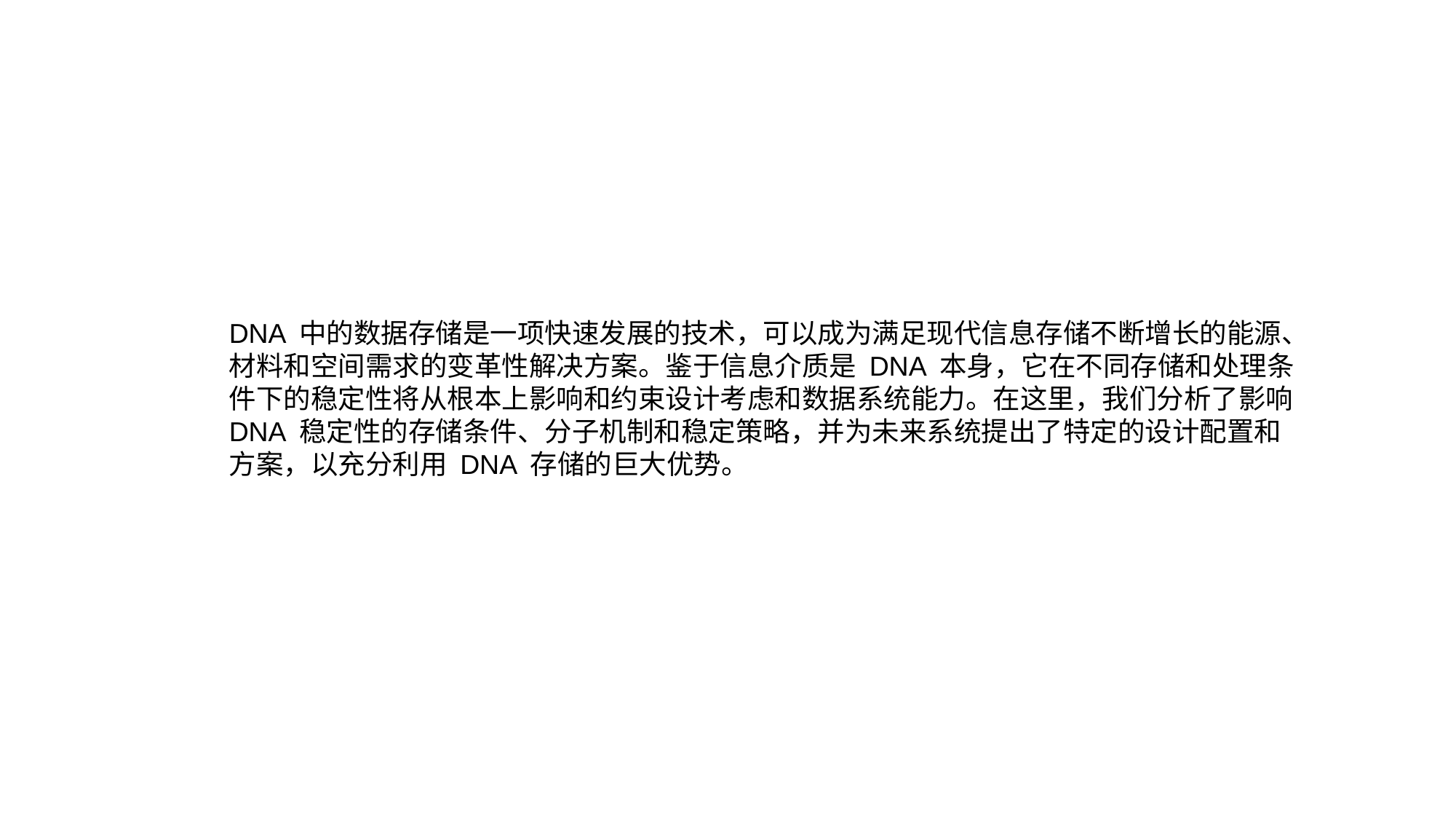

DNA 中的数据存储是一项快速发展的技术，可以成为满足现代信息存储不断增长的能源、材料和空间需求的变革性解决方案。鉴于信息介质是 DNA 本身，它在不同存储和处理条件下的稳定性将从根本上影响和约束设计考虑和数据系统能力。在这里，我们分析了影响 DNA 稳定性的存储条件、分子机制和稳定策略，并为未来系统提出了特定的设计配置和方案，以充分利用 DNA 存储的巨大优势。